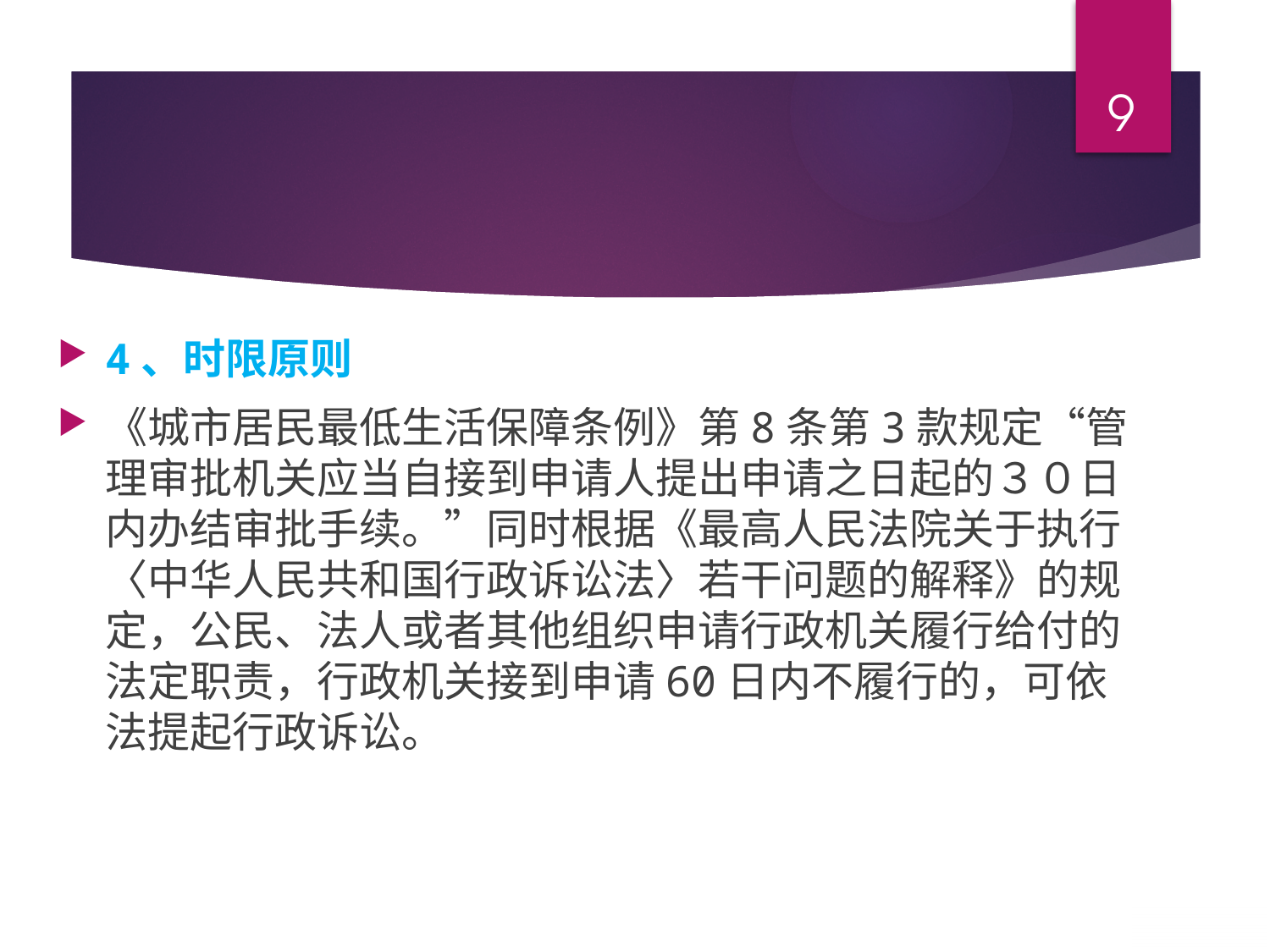

9
#
4、时限原则
《城市居民最低生活保障条例》第8条第3款规定“管理审批机关应当自接到申请人提出申请之日起的３０日内办结审批手续。”同时根据《最高人民法院关于执行〈中华人民共和国行政诉讼法〉若干问题的解释》的规定，公民、法人或者其他组织申请行政机关履行给付的法定职责，行政机关接到申请60日内不履行的，可依法提起行政诉讼。